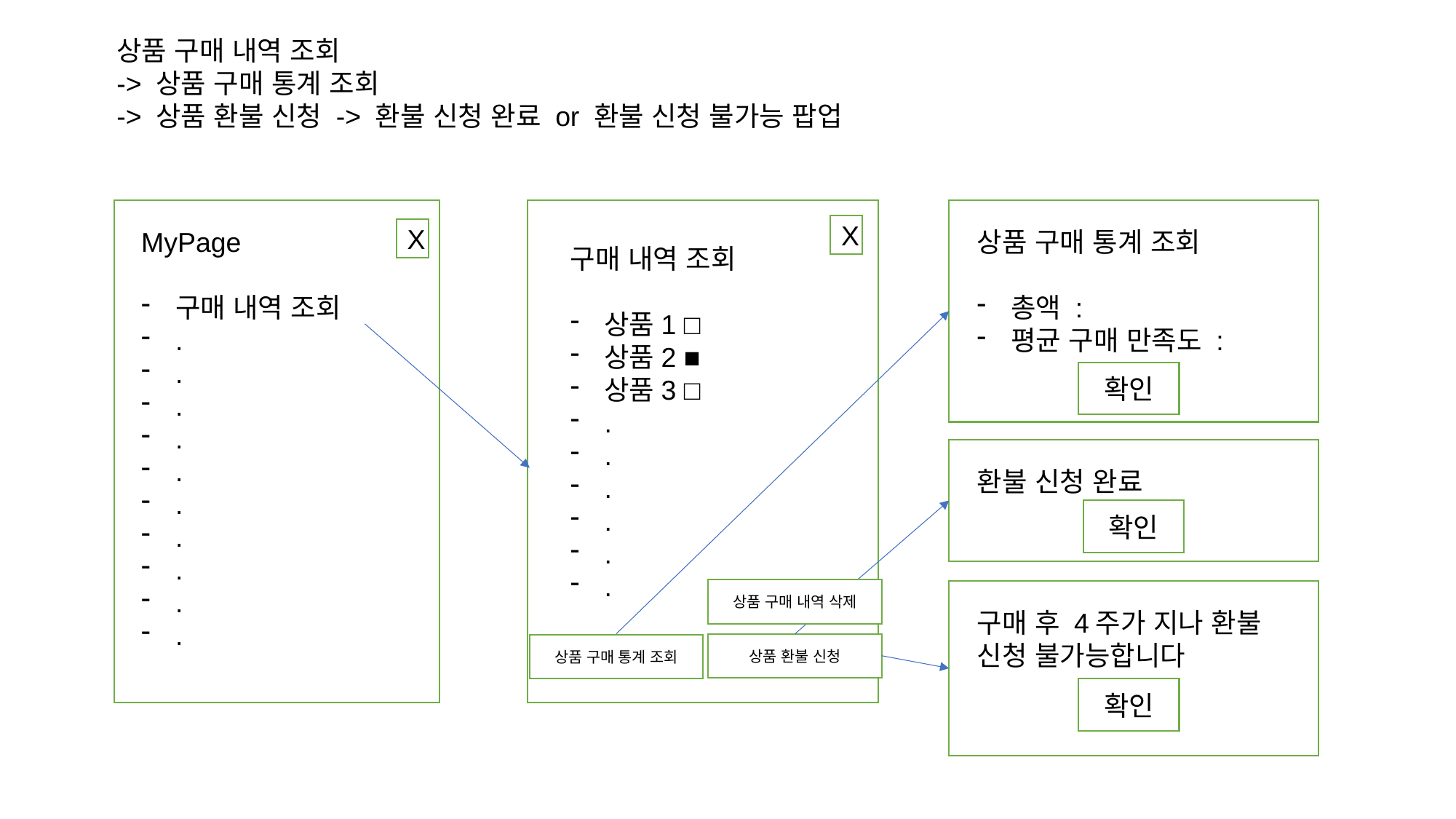

상품 구매 내역 조회
-> 상품 구매 통계 조회
-> 상품 환불 신청 -> 환불 신청 완료 or 환불 신청 불가능 팝업

X
X
상품 구매 통계 조회

총액 :
평균 구매 만족도 :
MyPage

구매 내역 조회
.
.
.
.
.
.
.
.
.
.
구매 내역 조회

상품1 □
상품2 ■
상품3 □
.
.
.
.
.
.

확인

환불 신청 완료
확인
상품 구매 내역 삭제

구매 후 4주가 지나 환불 신청 불가능합니다
상품 환불 신청
상품 구매 통계 조회
확인